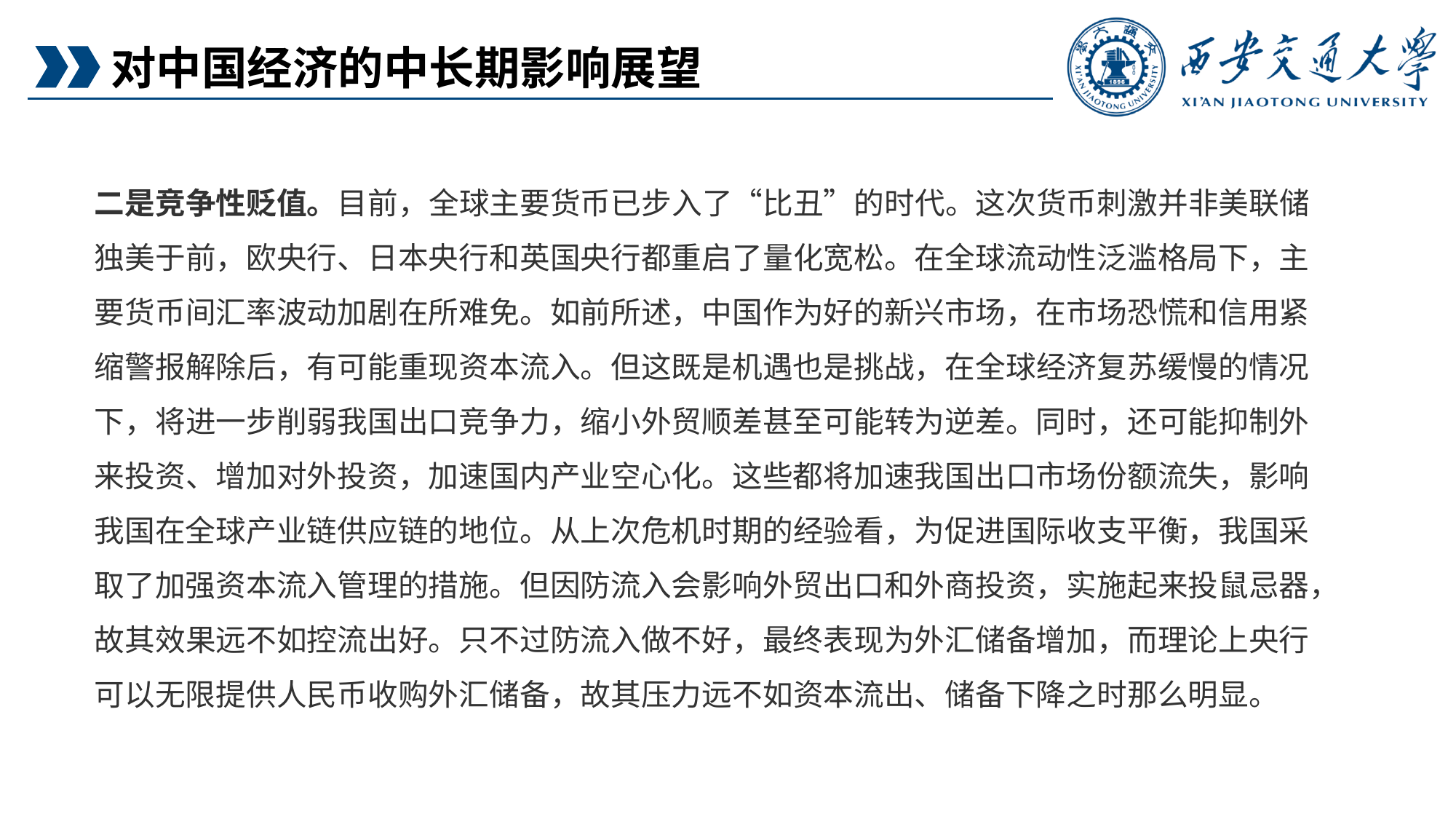

对中国经济的中长期影响展望

二是竞争性贬值。目前，全球主要货币已步入了“比丑”的时代。这次货币刺激并非美联储独美于前，欧央行、日本央行和英国央行都重启了量化宽松。在全球流动性泛滥格局下，主要货币间汇率波动加剧在所难免。如前所述，中国作为好的新兴市场，在市场恐慌和信用紧缩警报解除后，有可能重现资本流入。但这既是机遇也是挑战，在全球经济复苏缓慢的情况下，将进一步削弱我国出口竞争力，缩小外贸顺差甚至可能转为逆差。同时，还可能抑制外来投资、增加对外投资，加速国内产业空心化。这些都将加速我国出口市场份额流失，影响我国在全球产业链供应链的地位。从上次危机时期的经验看，为促进国际收支平衡，我国采取了加强资本流入管理的措施。但因防流入会影响外贸出口和外商投资，实施起来投鼠忌器，故其效果远不如控流出好。只不过防流入做不好，最终表现为外汇储备增加，而理论上央行可以无限提供人民币收购外汇储备，故其压力远不如资本流出、储备下降之时那么明显。